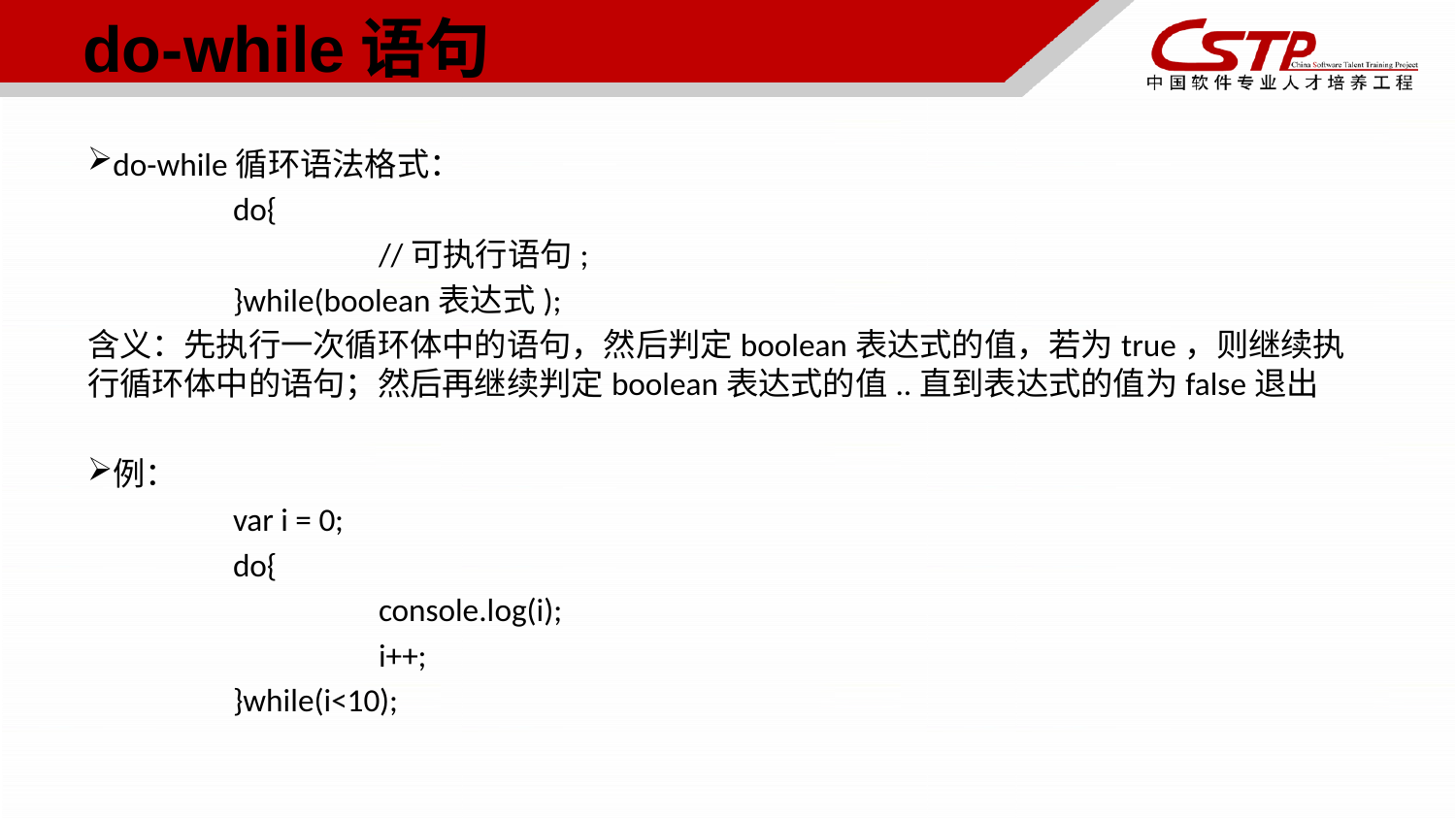

# do-while语句
do-while循环语法格式：
	do{
		//可执行语句;
	}while(boolean表达式);
含义：先执行一次循环体中的语句，然后判定boolean表达式的值，若为true，则继续执行循环体中的语句；然后再继续判定boolean表达式的值..直到表达式的值为false退出

例：
	var i = 0;
	do{
		console.log(i);
		i++;
	}while(i<10);